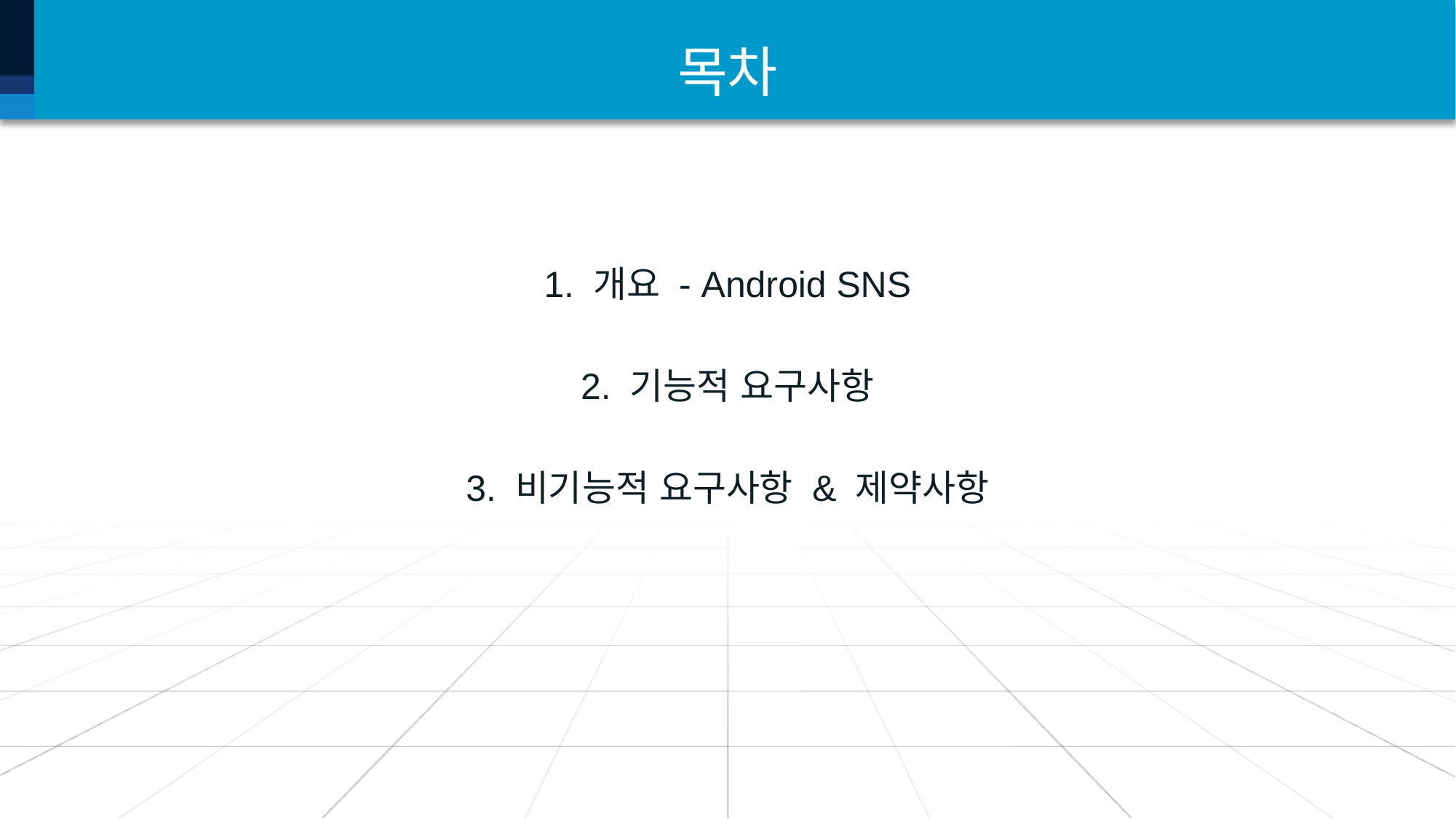

# 목차

1. 개요 - Android SNS

2. 기능적 요구사항

3. 비기능적 요구사항 & 제약사항